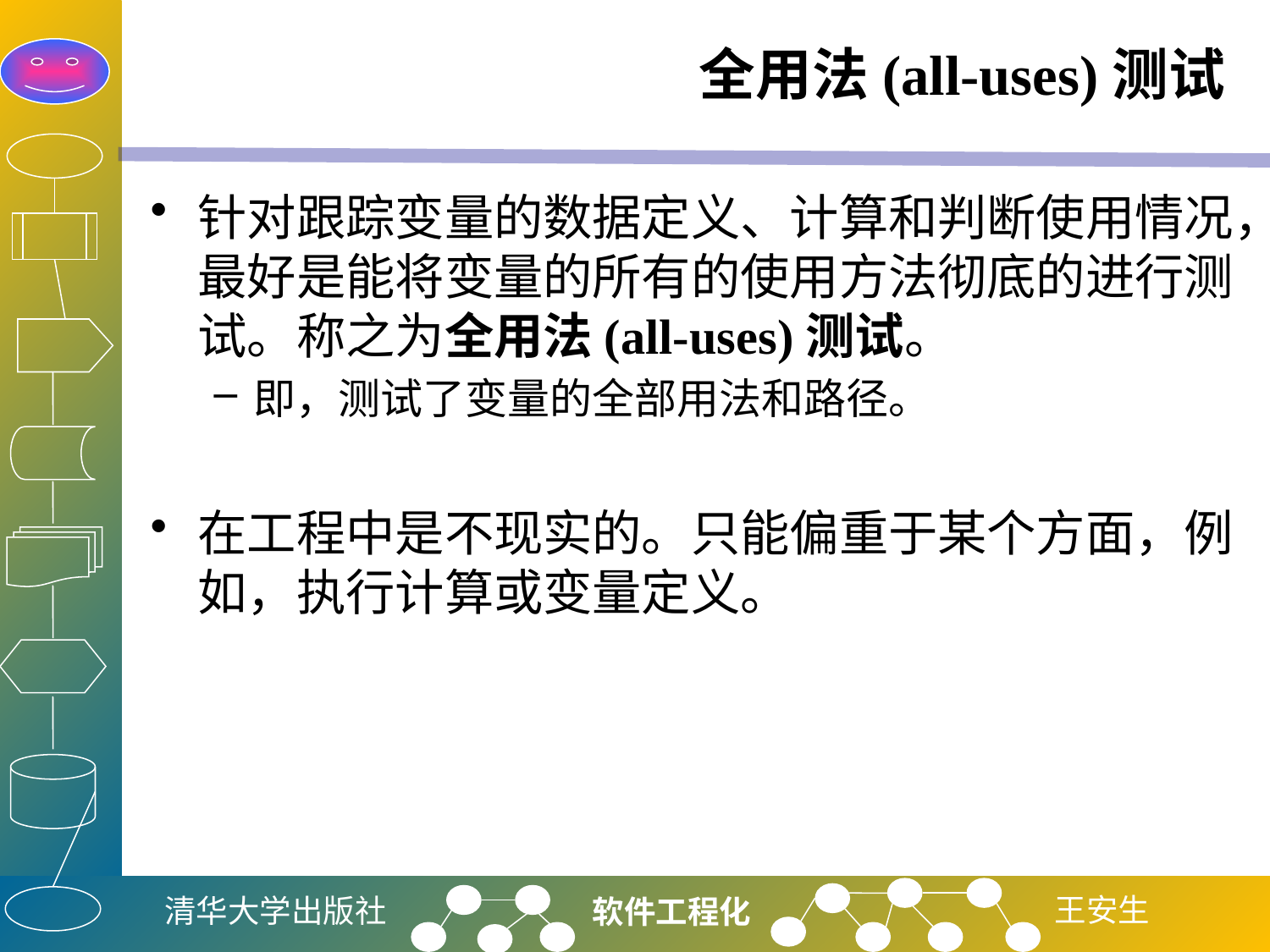

# 全用法(all-uses)测试
针对跟踪变量的数据定义、计算和判断使用情况，最好是能将变量的所有的使用方法彻底的进行测试。称之为全用法(all-uses)测试。
即，测试了变量的全部用法和路径。

在工程中是不现实的。只能偏重于某个方面，例如，执行计算或变量定义。